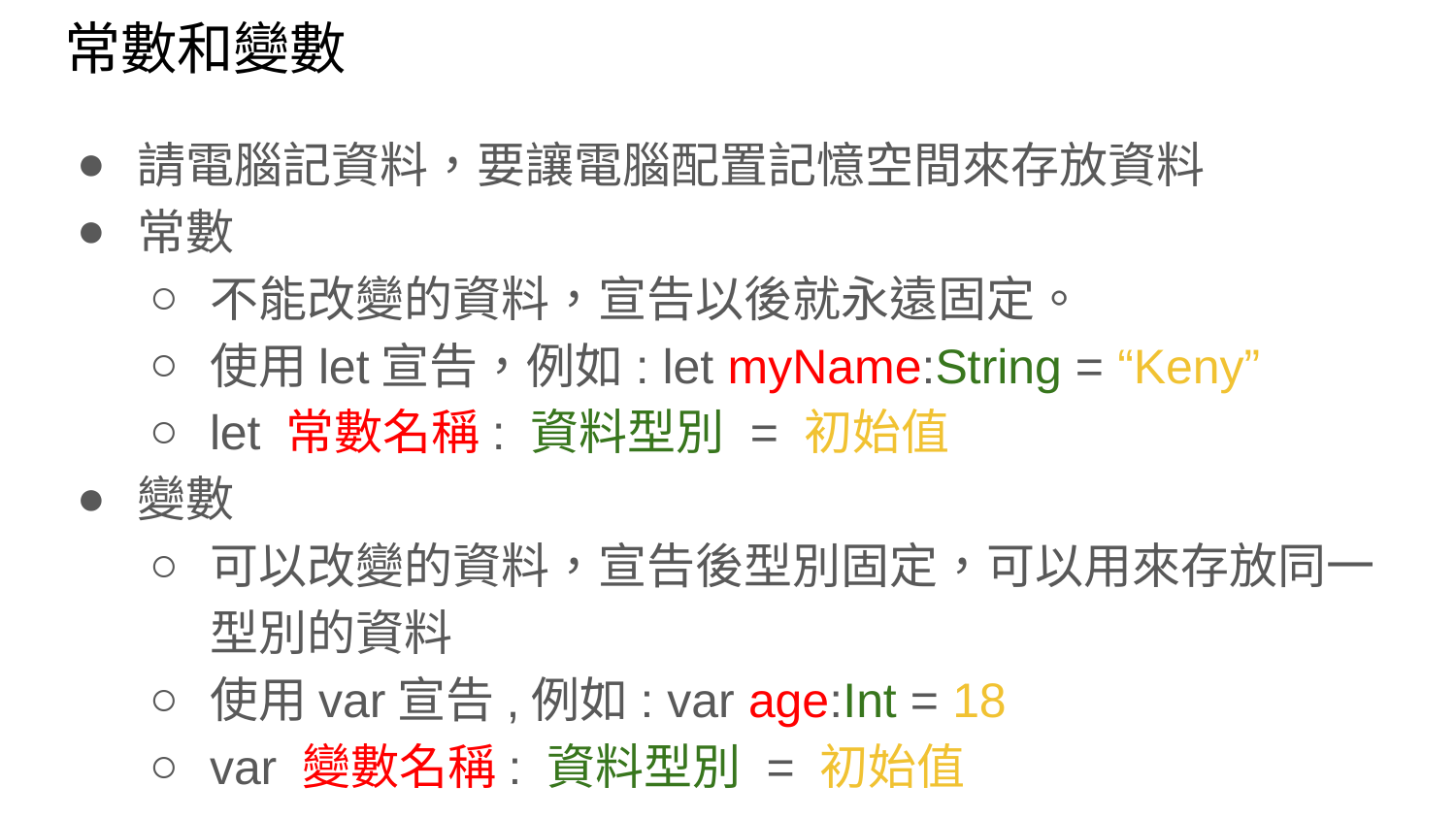

# 常數和變數
請電腦記資料，要讓電腦配置記憶空間來存放資料
常數
不能改變的資料，宣告以後就永遠固定。
使用let宣告，例如: let myName:String = “Keny”
let 常數名稱: 資料型別 = 初始值
變數
可以改變的資料，宣告後型別固定，可以用來存放同一型別的資料
使用var宣告,例如: var age:Int = 18
var 變數名稱: 資料型別 = 初始值